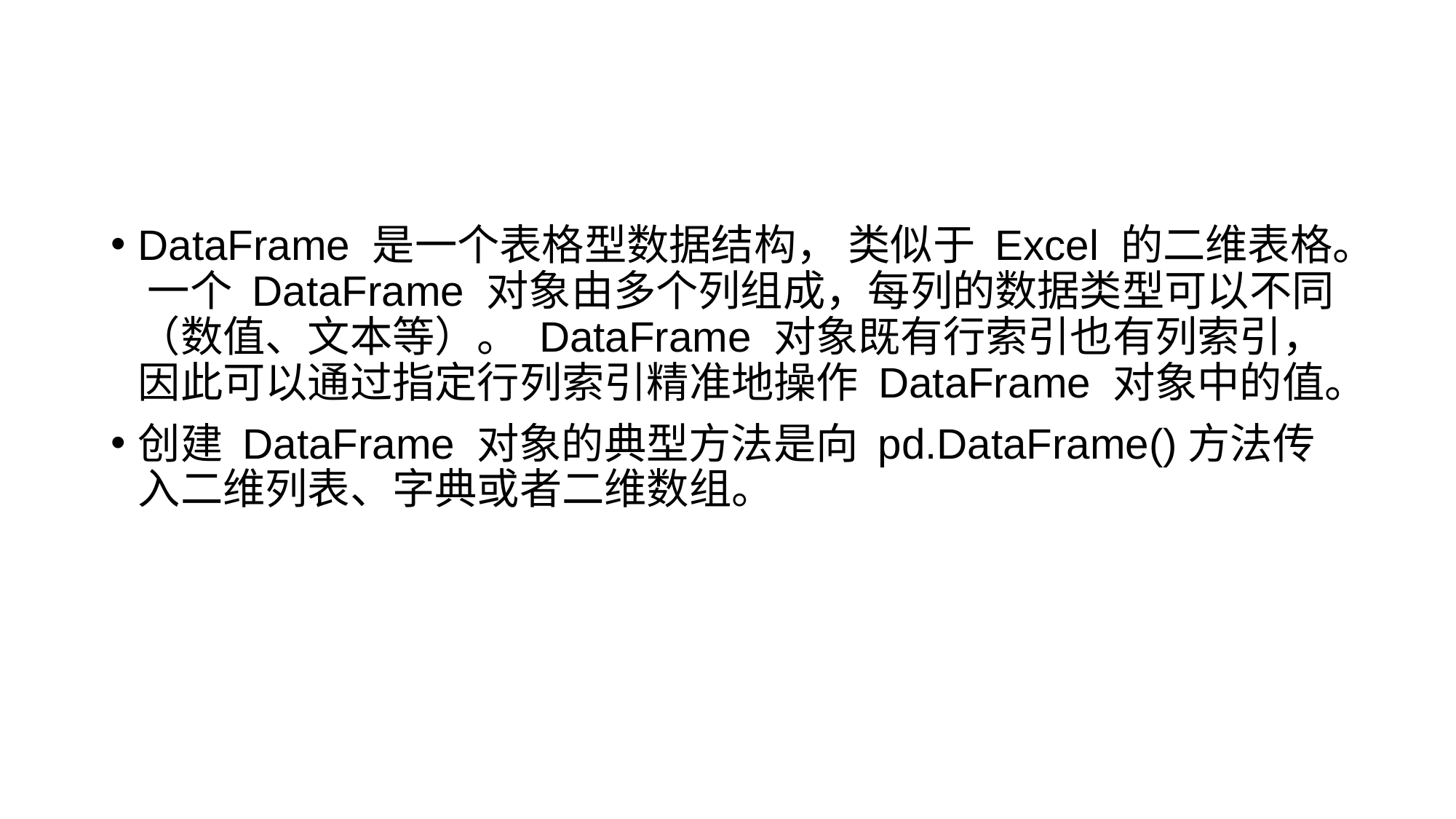

#
DataFrame 是一个表格型数据结构， 类似于 Excel 的二维表格。 一个 DataFrame 对象由多个列组成，每列的数据类型可以不同（数值、文本等）。 DataFrame 对象既有行索引也有列索引，因此可以通过指定行列索引精准地操作 DataFrame 对象中的值。
创建 DataFrame 对象的典型方法是向 pd.DataFrame()方法传入二维列表、字典或者二维数组。